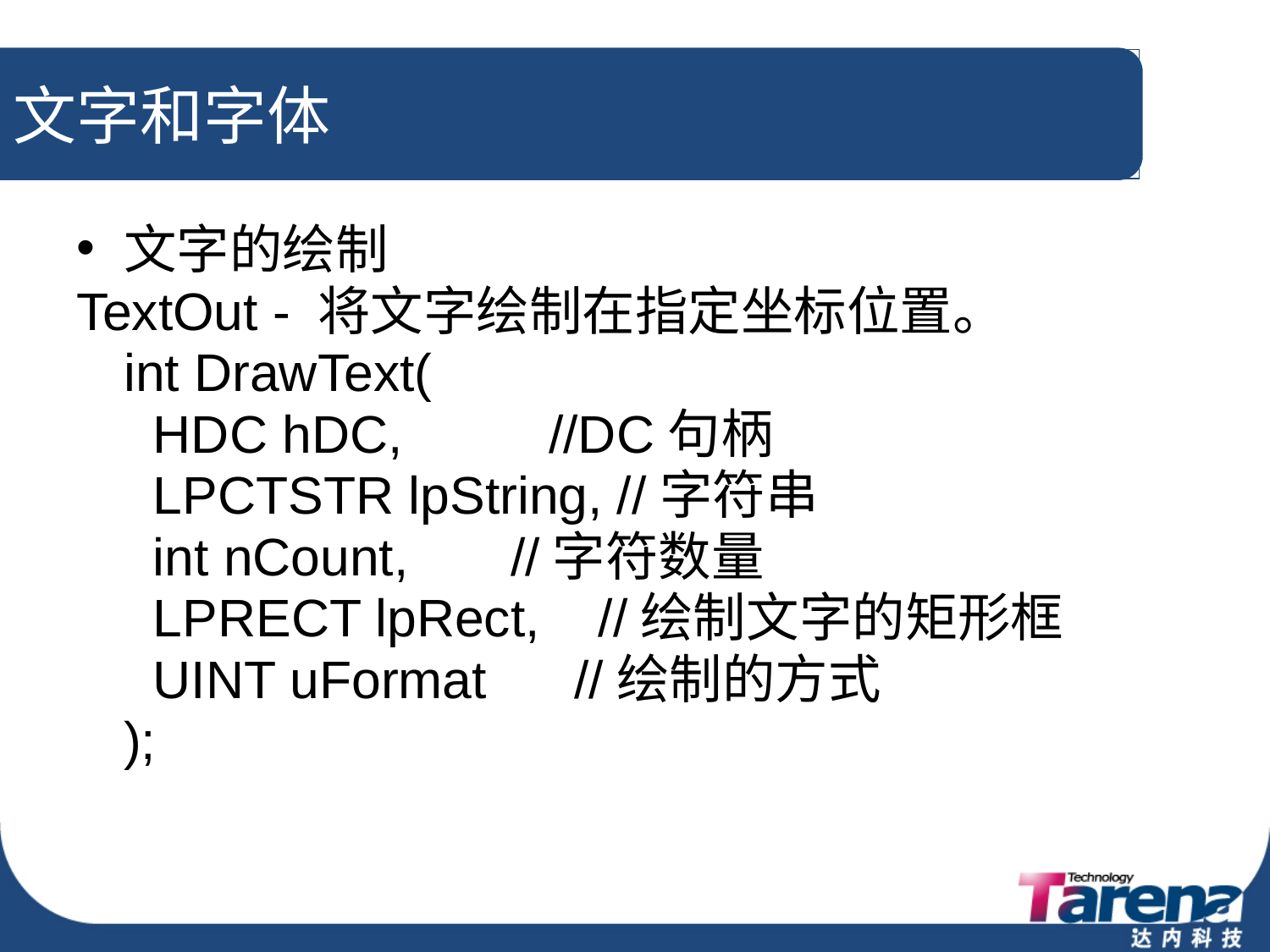

# 文字和字体
文字的绘制
TextOut - 将文字绘制在指定坐标位置。
	int DrawText(
	  HDC hDC,          //DC句柄
	  LPCTSTR lpString, //字符串
	  int nCount,       //字符数量
	  LPRECT lpRect,    //绘制文字的矩形框
	  UINT uFormat      //绘制的方式
	);